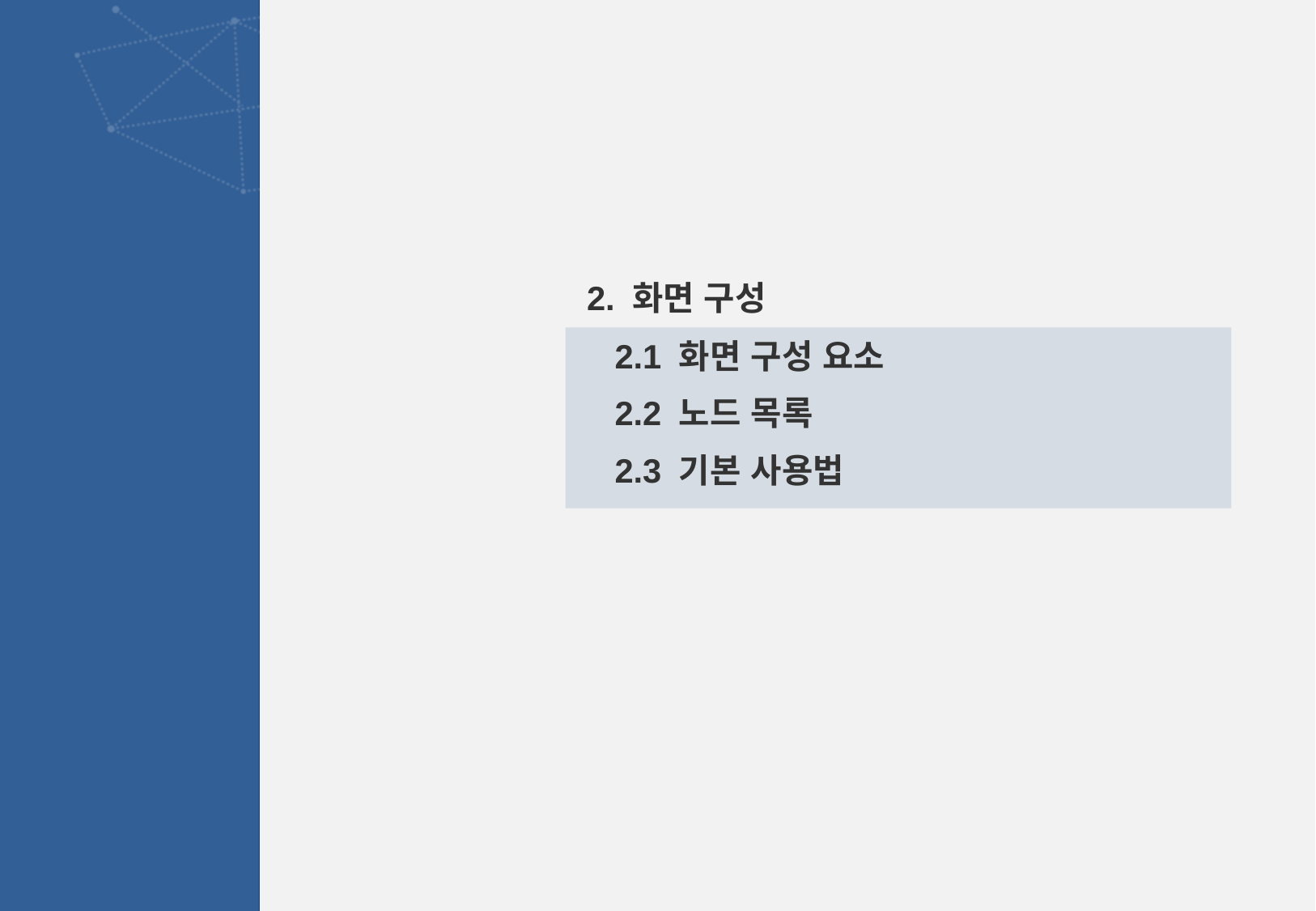

2. 화면 구성
   2.1 화면 구성 요소
   2.2 노드 목록
   2.3 기본 사용법